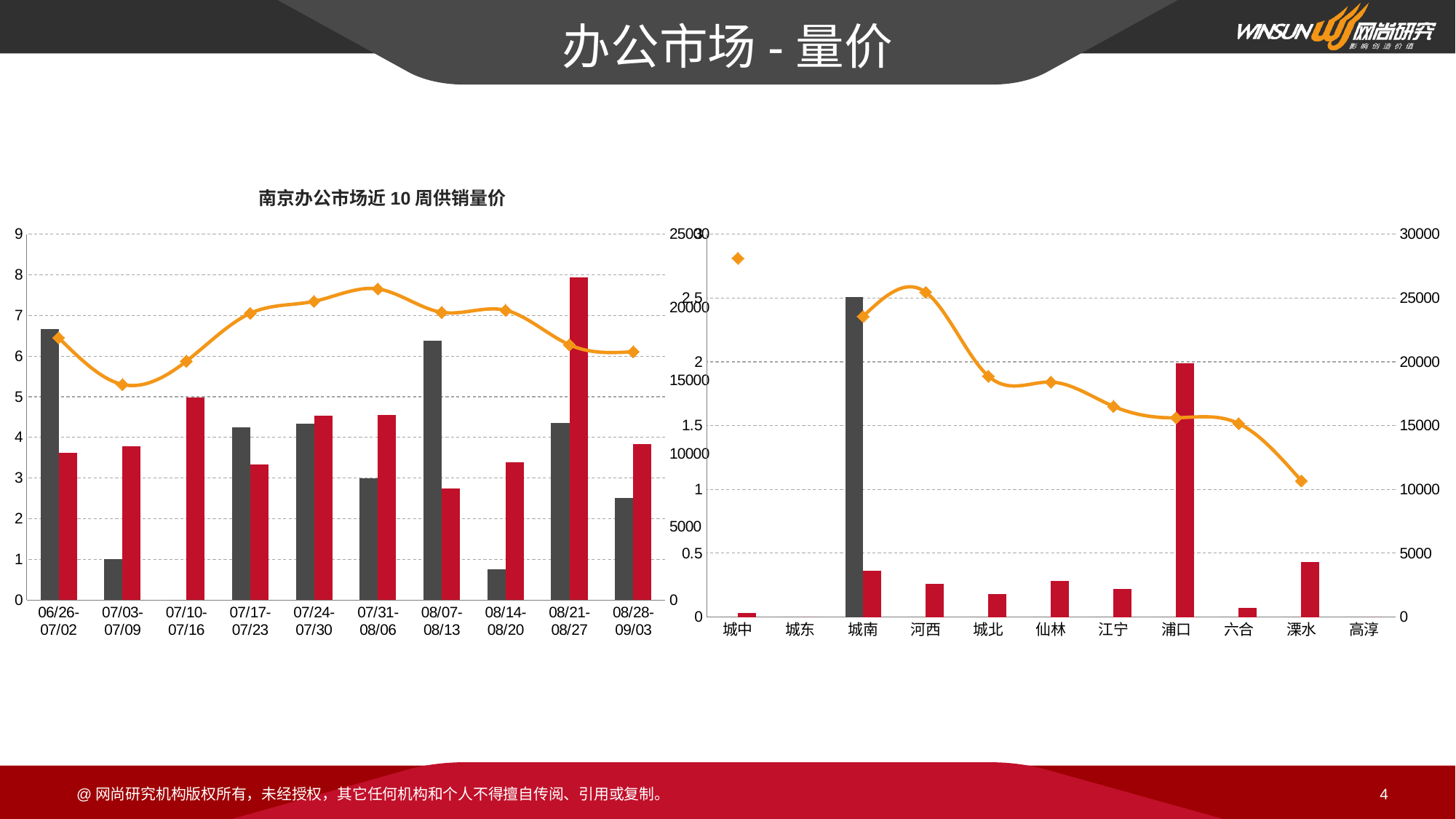

# 办公市场-量价

南京办公市场近10周供销量价

### Chart

| Category | 上市面积（万㎡） | 成交面积（万㎡） | 成交均价（元/㎡） |
|---|---|---|---|
| 06/26-07/02 | 6.66 | 3.62 | 17924.0 |
| 07/03-07/09 | 1.01 | 3.79 | 14729.0 |
| 07/10-07/16 | 0.0 | 4.98 | 16318.0 |
| 07/17-07/23 | 4.24 | 3.33 | 19591.0 |
| 07/24-07/30 | 4.34 | 4.53 | 20412.0 |
| 07/31-08/06 | 3.0 | 4.56 | 21258.0 |
| 08/07-08/13 | 6.38 | 2.75 | 19663.0 |
| 08/14-08/20 | 0.76 | 3.38 | 19802.0 |
| 08/21-08/27 | 4.36 | 7.94 | 17444.0 |
| 08/28-09/03 | 2.51 | 3.83 | 16970.0 |

### Chart

| Category | 上市面积（万㎡） | 成交面积（万㎡） | 成交均价（元/㎡） |
|---|---|---|---|
| 城中 | 0.0 | 0.03 | 28119.0 |
| 城东 | 0.0 | 0.0 | None |
| 城南 | 2.51 | 0.36 | 23562.0 |
| 河西 | 0.0 | 0.26 | 25455.0 |
| 城北 | 0.0 | 0.18 | 18879.0 |
| 仙林 | 0.0 | 0.28 | 18414.0 |
| 江宁 | 0.0 | 0.22 | 16510.0 |
| 浦口 | 0.0 | 1.99 | 15615.0 |
| 六合 | 0.0 | 0.07 | 15161.0 |
| 溧水 | 0.0 | 0.43 | 10675.0 |
| 高淳 | 0.0 | 0.0 | None |
4